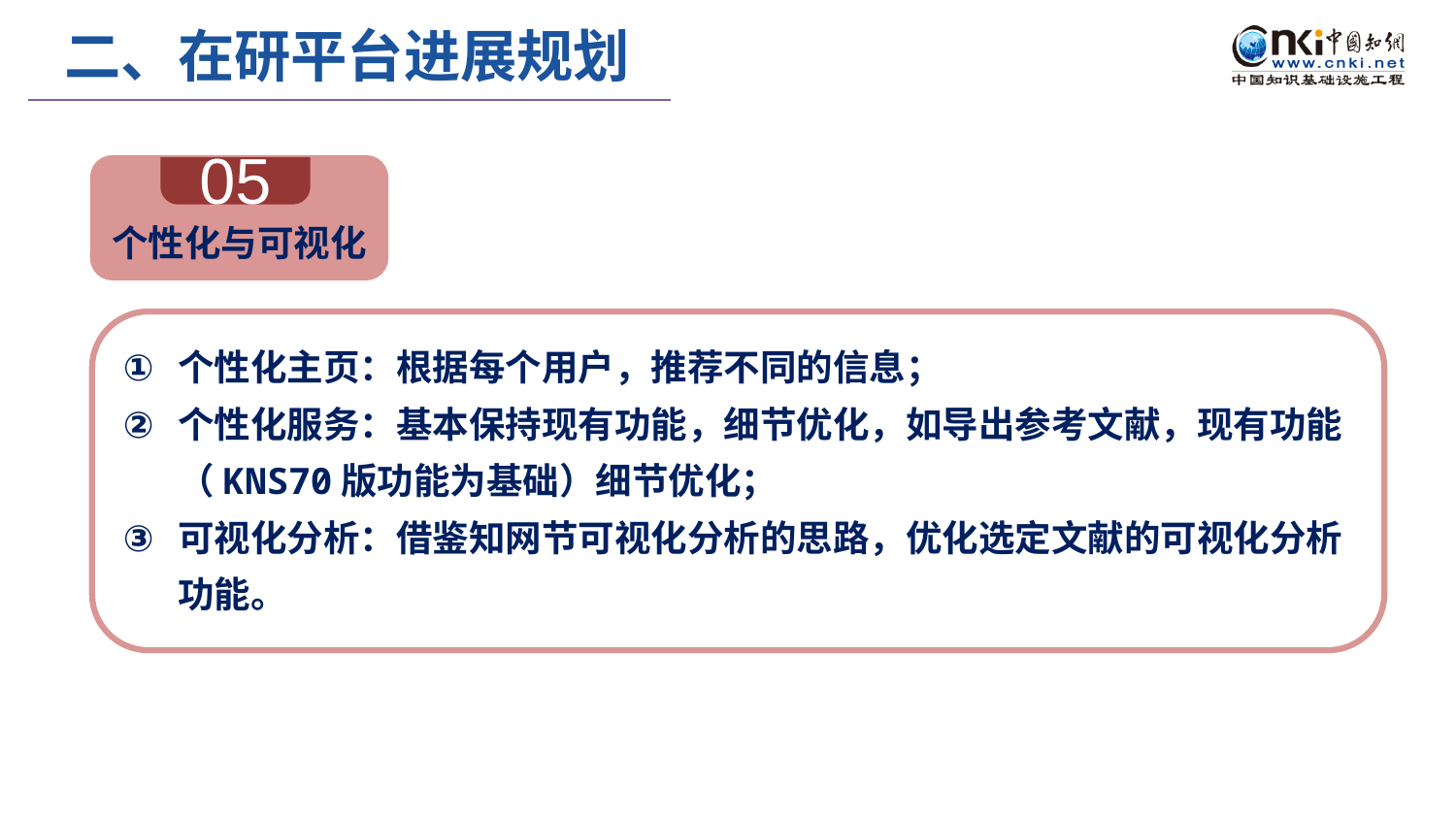

二、在研平台进展规划
05
个性化与可视化

个性化主页：根据每个用户，推荐不同的信息；
个性化服务：基本保持现有功能，细节优化，如导出参考文献，现有功能（KNS70版功能为基础）细节优化；
可视化分析：借鉴知网节可视化分析的思路，优化选定文献的可视化分析功能。